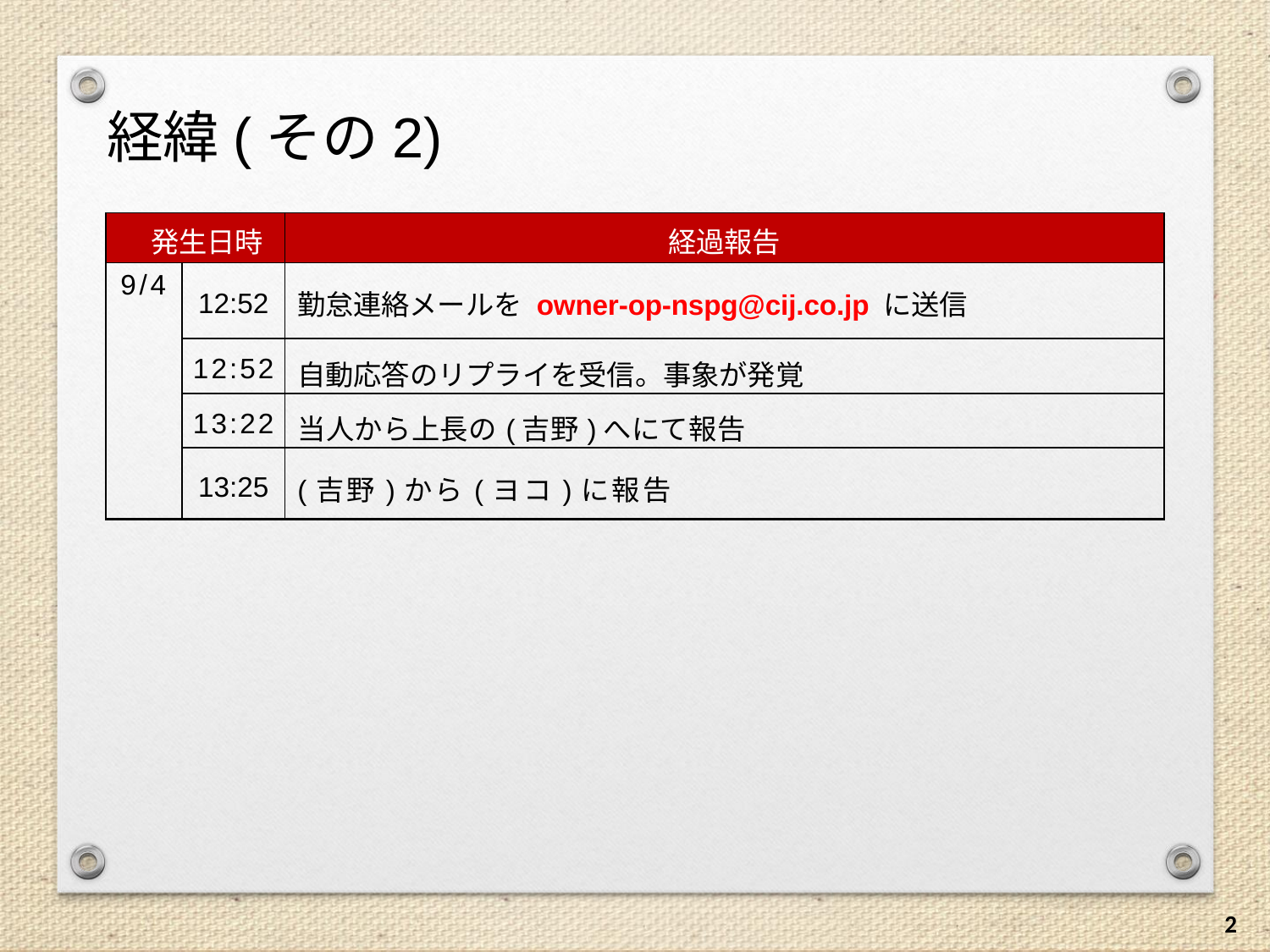

経緯(その2)
| 発生日時 |  | 経過報告 |
| --- | --- | --- |
| 9/4 | 12:52 | 勤怠連絡メールを owner-op-nspg@cij.co.jp に送信 |
|  | 12:52 | 自動応答のリプライを受信。事象が発覚 |
|  | 13:22 | 当人から上長の(吉野)へにて報告 |
|  | 13:25 | (吉野)から(ヨコ)に報告 |
2